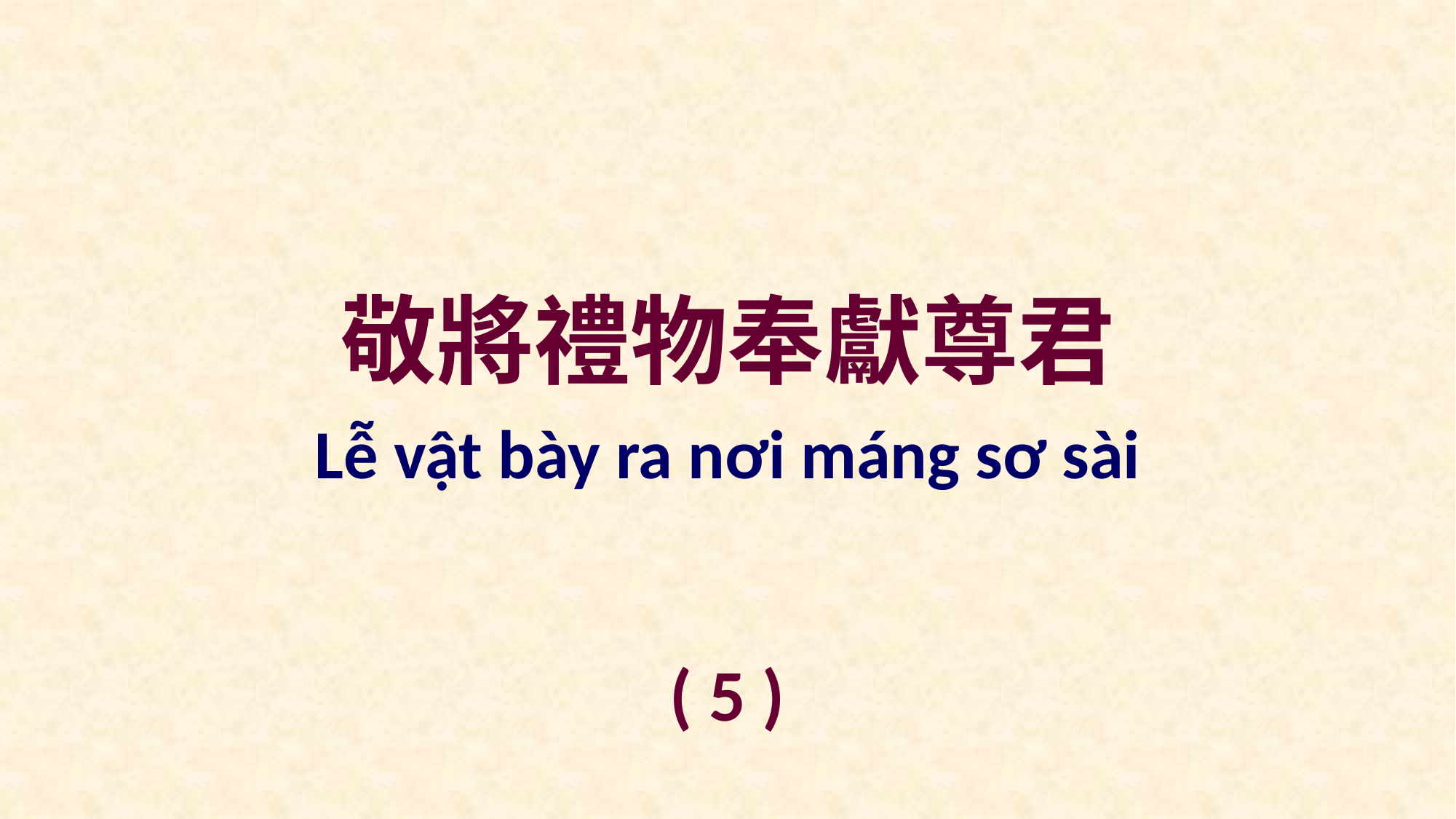

敬將禮物奉獻尊君
Lễ vật bày ra nơi máng sơ sài
( 5 )